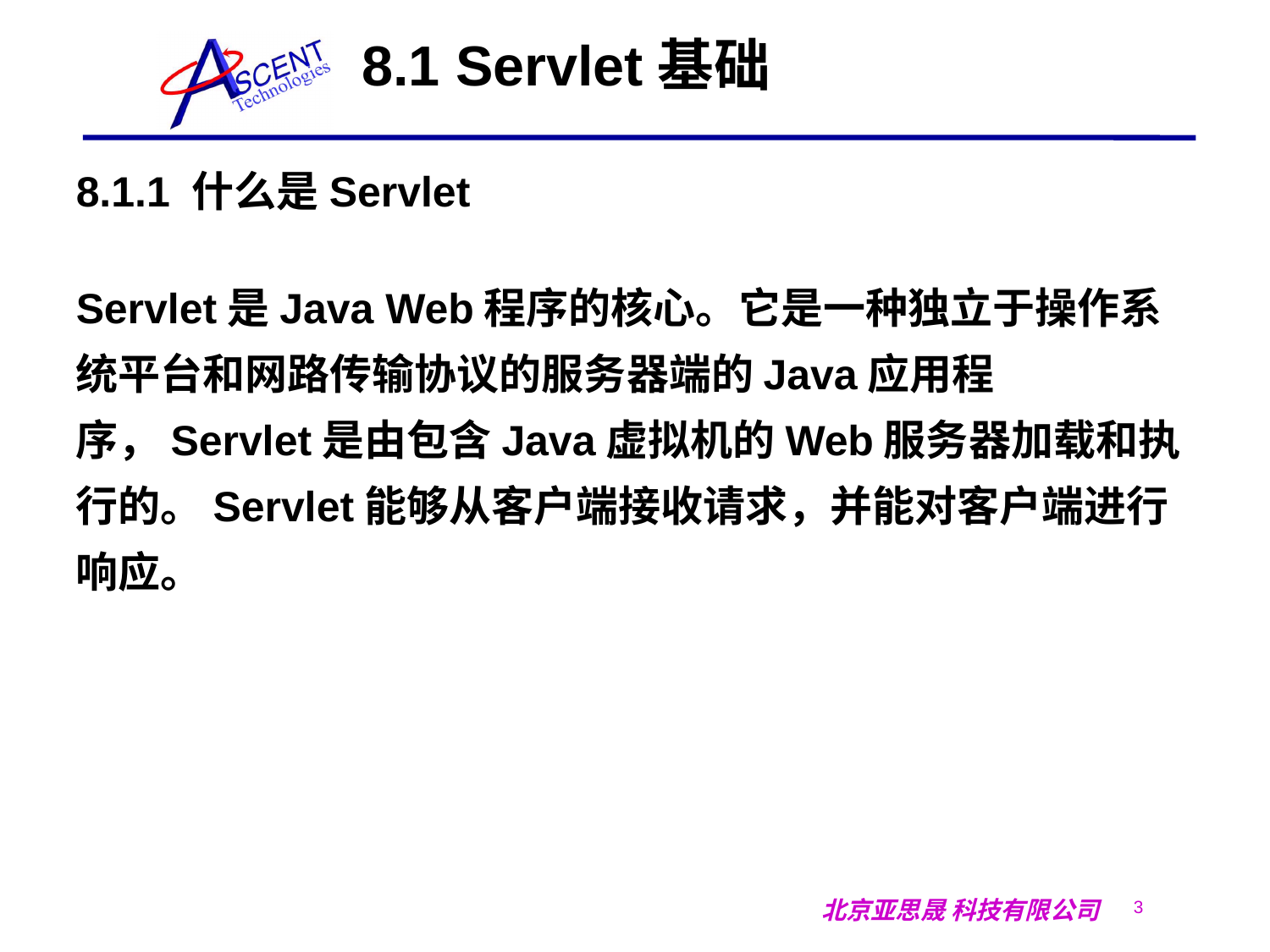

8.1 Servlet基础
8.1.1 什么是Servlet

Servlet是Java Web程序的核心。它是一种独立于操作系统平台和网路传输协议的服务器端的Java应用程序，Servlet是由包含Java虚拟机的Web服务器加载和执行的。Servlet能够从客户端接收请求，并能对客户端进行响应。